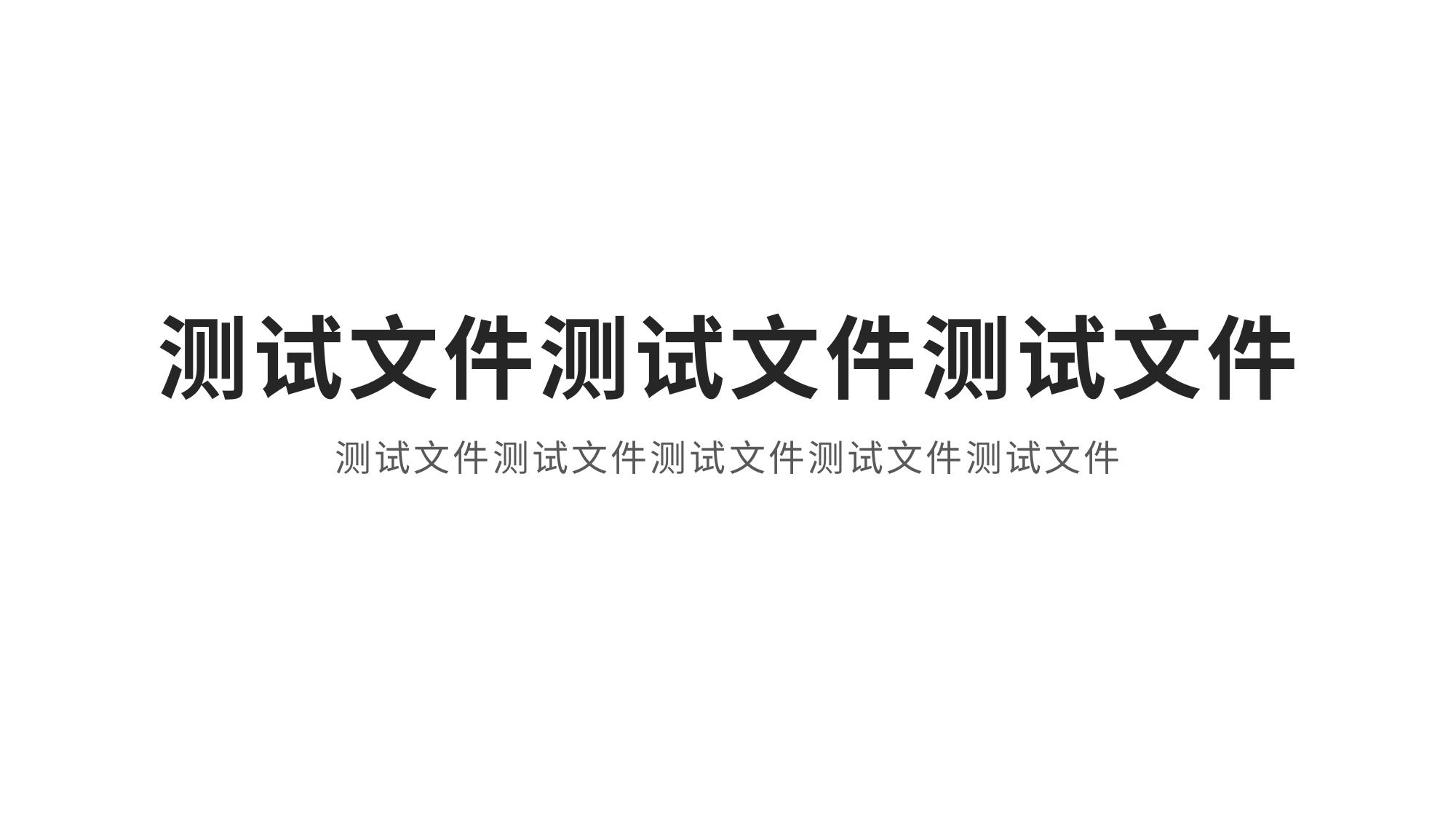

# 测试文件测试文件测试文件
测试文件测试文件测试文件测试文件测试文件